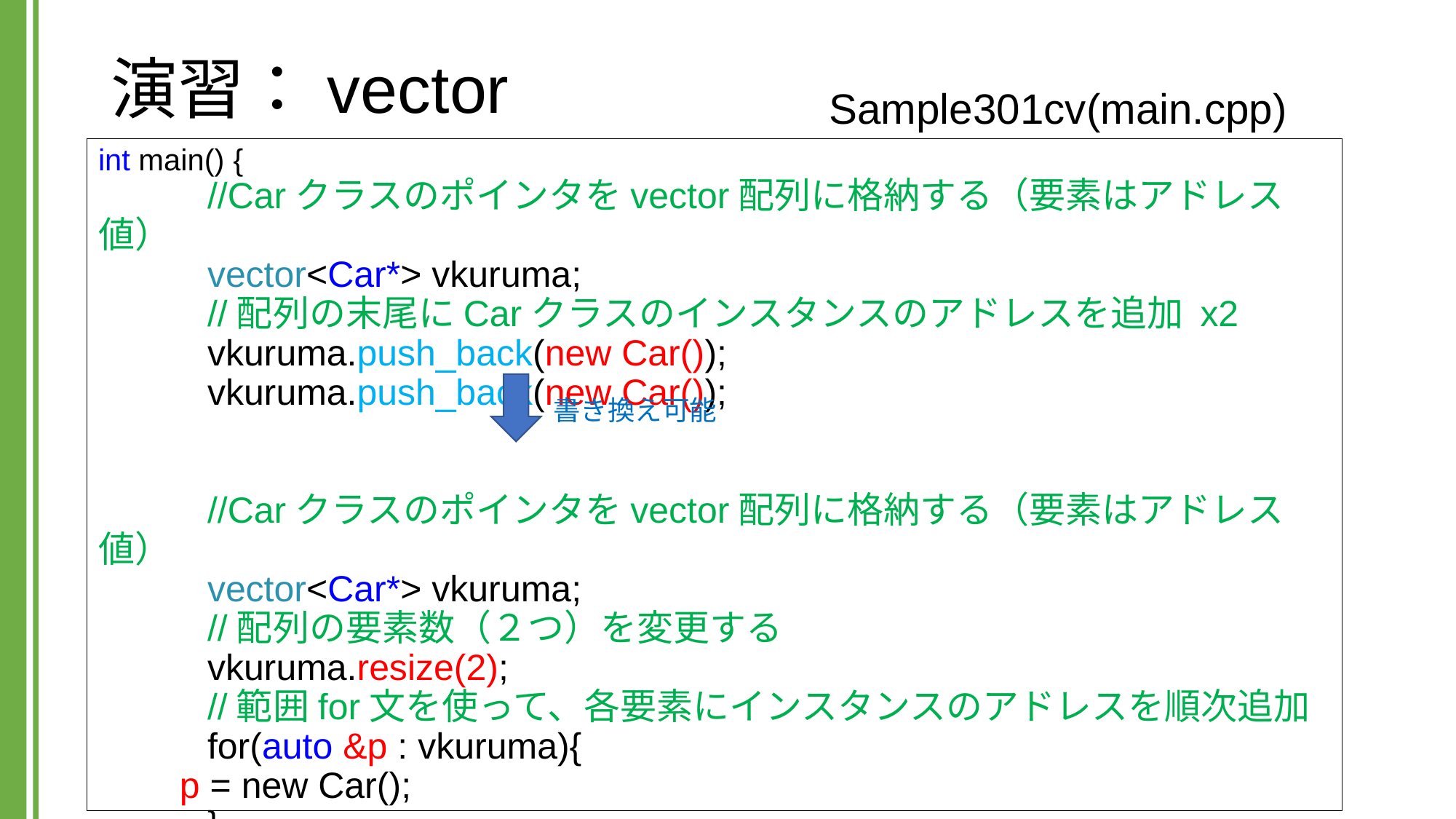

# 演習：vector
Sample301cv(main.cpp)
int main() {
	//Carクラスのポインタをvector配列に格納する（要素はアドレス値）
	vector<Car*> vkuruma;
	//配列の末尾にCarクラスのインスタンスのアドレスを追加 x2
	vkuruma.push_back(new Car());
	vkuruma.push_back(new Car());
	//Carクラスのポインタをvector配列に格納する（要素はアドレス値）
	vector<Car*> vkuruma;
	//配列の要素数（２つ）を変更する
	vkuruma.resize(2);
	//範囲for文を使って、各要素にインスタンスのアドレスを順次追加
	for(auto &p : vkuruma){
        p = new Car();
	}

書き換え可能